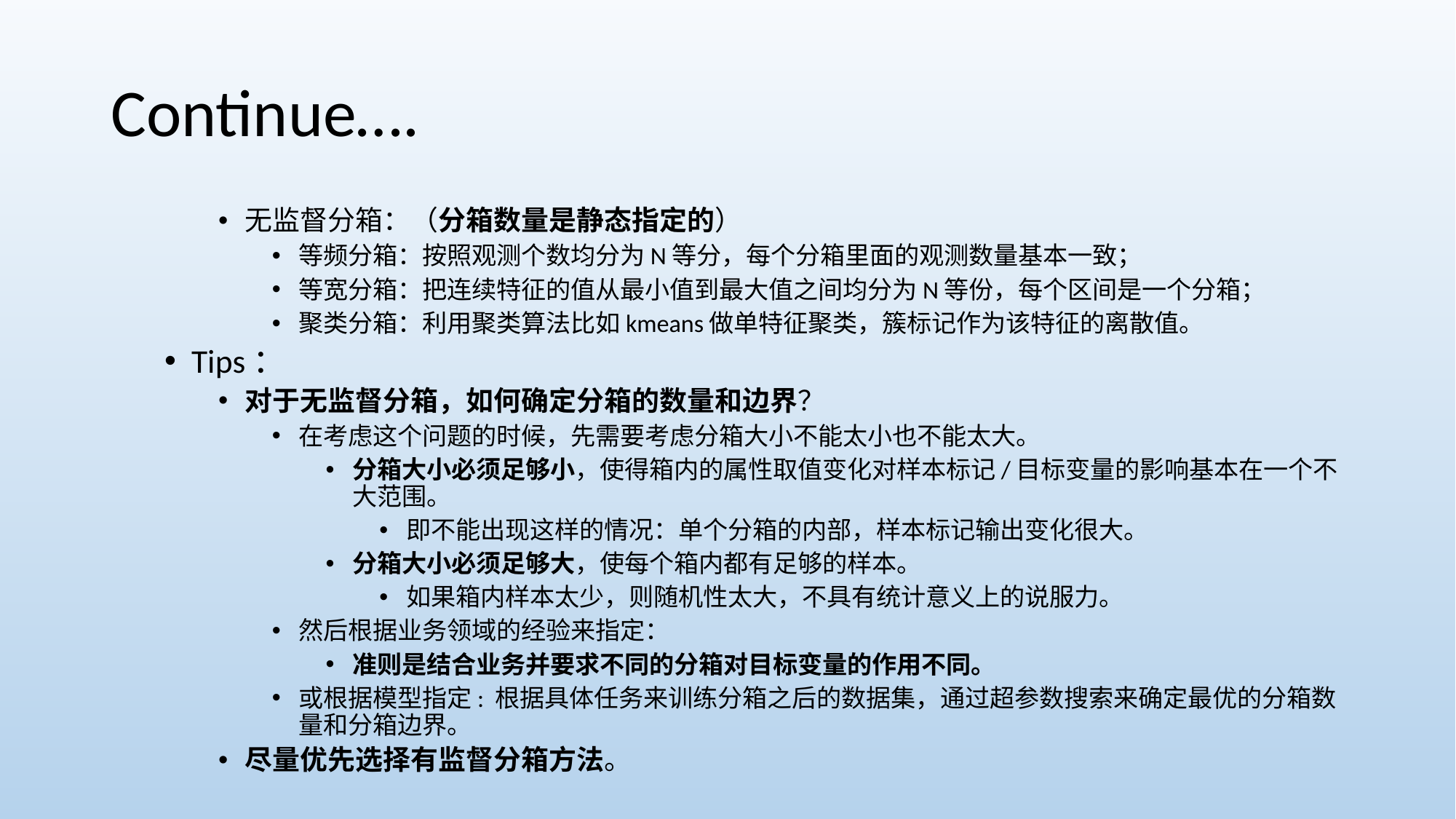

# Continue….
无监督分箱：（分箱数量是静态指定的）
等频分箱：按照观测个数均分为N等分，每个分箱里面的观测数量基本一致；
等宽分箱：把连续特征的值从最小值到最大值之间均分为N等份，每个区间是一个分箱；
聚类分箱：利用聚类算法比如kmeans做单特征聚类，簇标记作为该特征的离散值。
Tips：
对于无监督分箱，如何确定分箱的数量和边界？
在考虑这个问题的时候，先需要考虑分箱大小不能太小也不能太大。
分箱大小必须足够小，使得箱内的属性取值变化对样本标记/目标变量的影响基本在一个不大范围。
即不能出现这样的情况：单个分箱的内部，样本标记输出变化很大。
分箱大小必须足够大，使每个箱内都有足够的样本。
如果箱内样本太少，则随机性太大，不具有统计意义上的说服力。
然后根据业务领域的经验来指定：
准则是结合业务并要求不同的分箱对目标变量的作用不同。
或根据模型指定: 根据具体任务来训练分箱之后的数据集，通过超参数搜索来确定最优的分箱数量和分箱边界。
尽量优先选择有监督分箱方法。